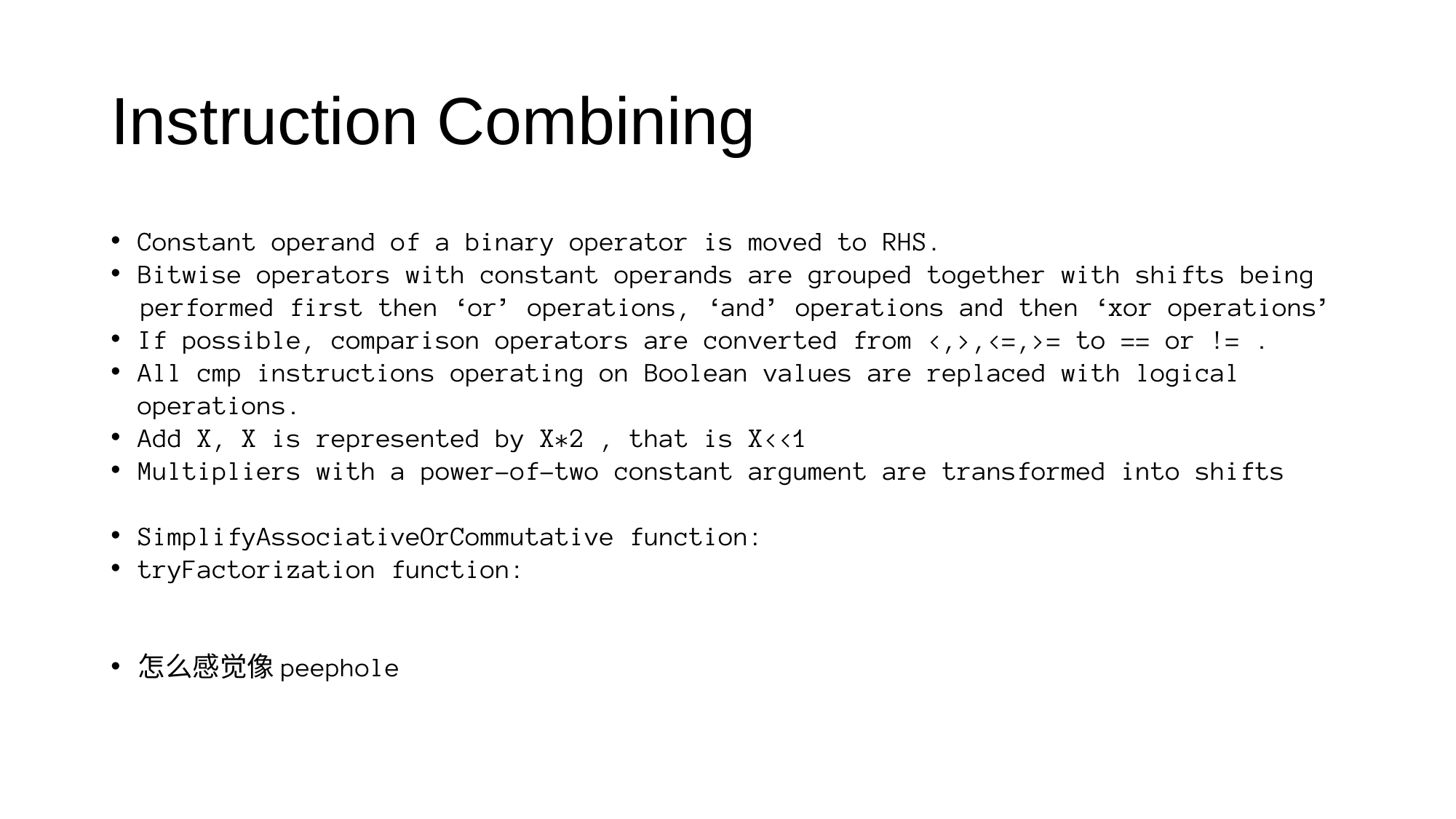

# Instruction Combining
Constant operand of a binary operator is moved to RHS.
Bitwise operators with constant operands are grouped together with shifts being
  performed first then ‘or’ operations, ‘and’ operations and then ‘xor operations’
If possible, comparison operators are converted from <,>,<=,>= to == or != .
All cmp instructions operating on Boolean values are replaced with logical operations.
Add X, X is represented by X*2 , that is X<<1
Multipliers with a power-of-two constant argument are transformed into shifts

SimplifyAssociativeOrCommutative function:
tryFactorization function:

怎么感觉像peephole